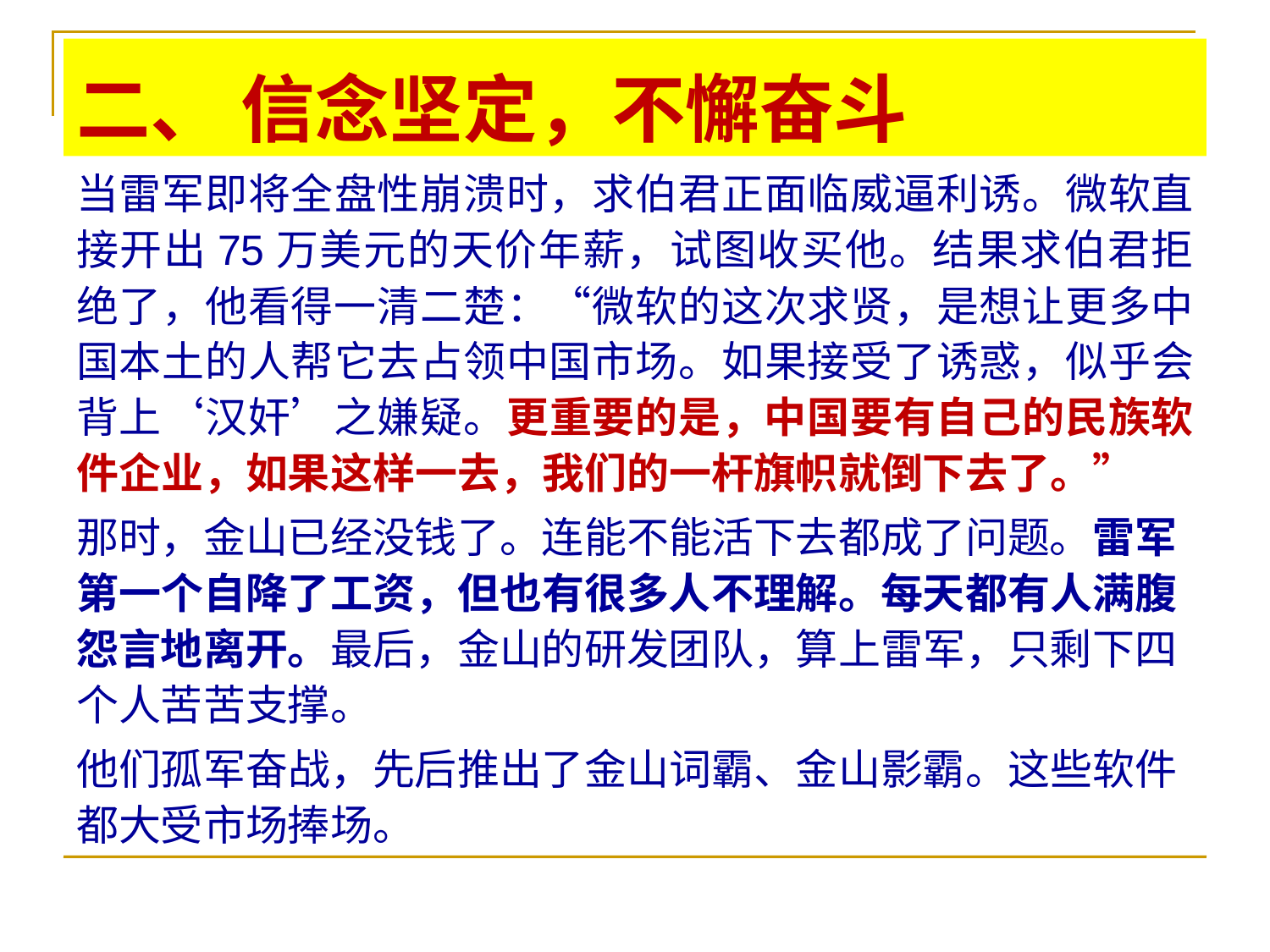

# 二、 信念坚定，不懈奋斗
当雷军即将全盘性崩溃时，求伯君正面临威逼利诱。微软直接开出75万美元的天价年薪，试图收买他。结果求伯君拒绝了，他看得一清二楚：“微软的这次求贤，是想让更多中国本土的人帮它去占领中国市场。如果接受了诱惑，似乎会背上‘汉奸’之嫌疑。更重要的是，中国要有自己的民族软件企业，如果这样一去，我们的一杆旗帜就倒下去了。”
那时，金山已经没钱了。连能不能活下去都成了问题。雷军第一个自降了工资，但也有很多人不理解。每天都有人满腹怨言地离开。最后，金山的研发团队，算上雷军，只剩下四个人苦苦支撑。
他们孤军奋战，先后推出了金山词霸、金山影霸。这些软件都大受市场捧场。

47